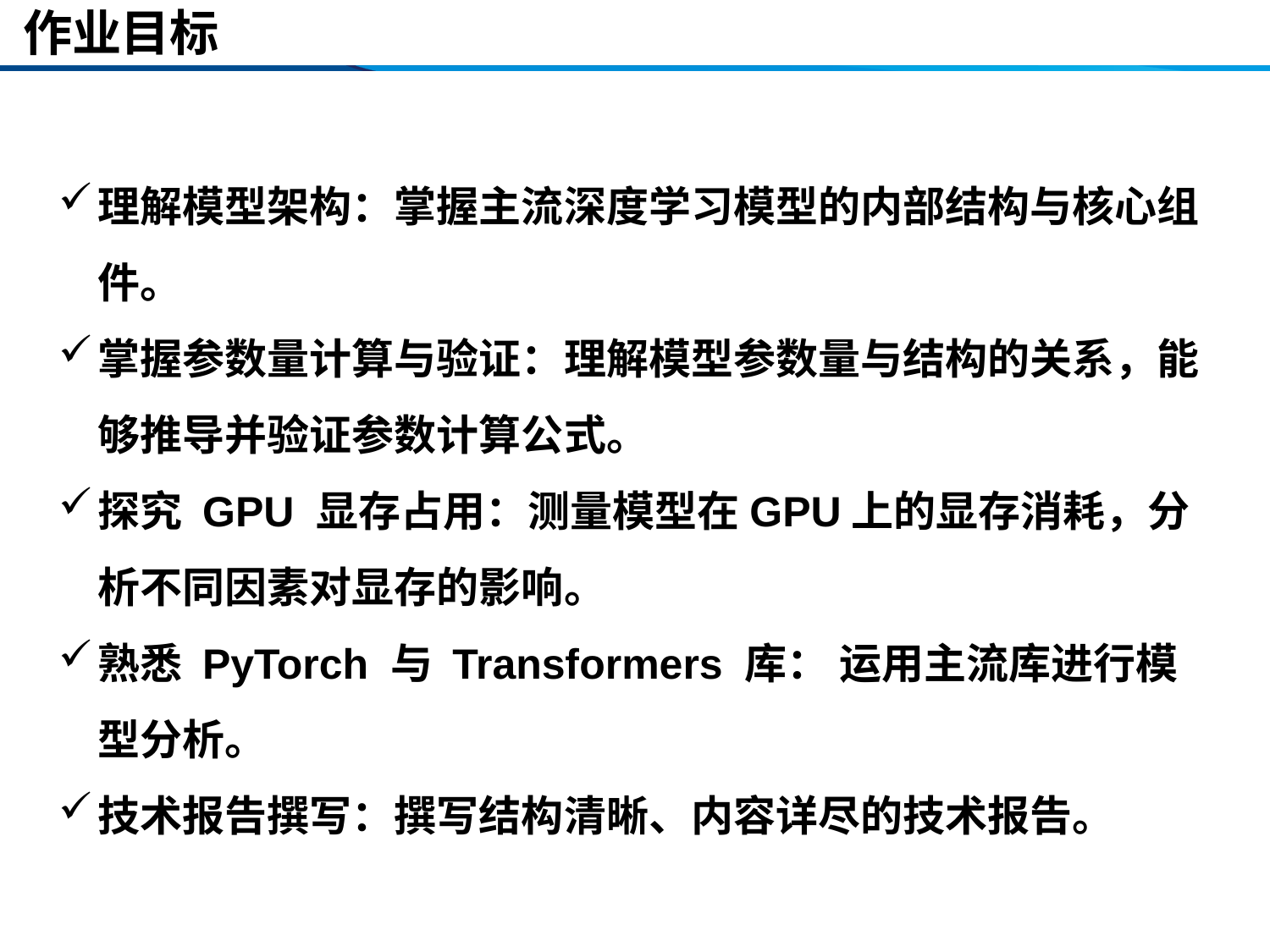

# 作业目标
理解模型架构：掌握主流深度学习模型的内部结构与核心组件。
掌握参数量计算与验证：理解模型参数量与结构的关系，能够推导并验证参数计算公式。
探究 GPU 显存占用：测量模型在GPU上的显存消耗，分析不同因素对显存的影响。
熟悉 PyTorch 与 Transformers 库： 运用主流库进行模型分析。
技术报告撰写：撰写结构清晰、内容详尽的技术报告。